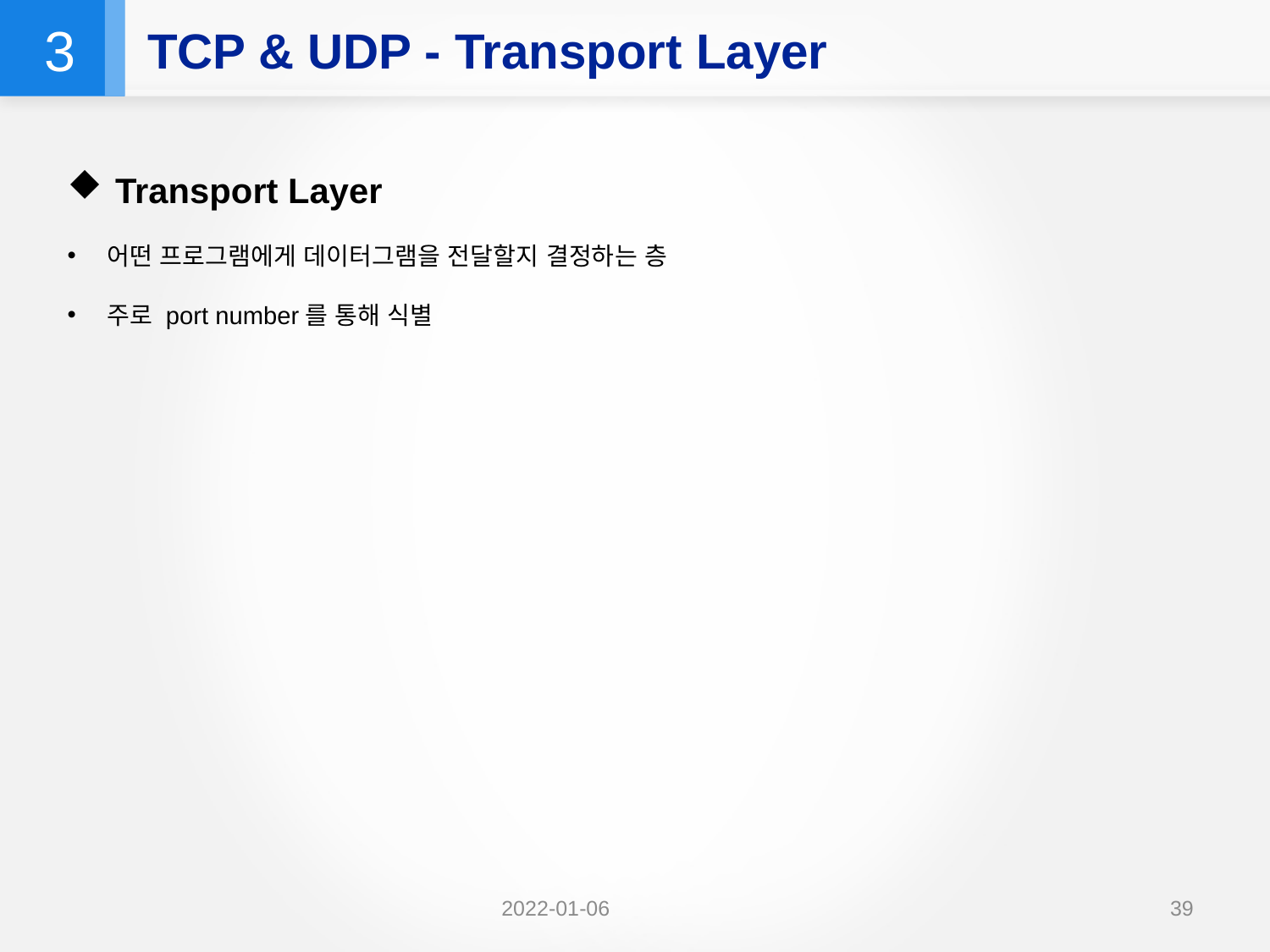

3
TCP & UDP - Transport Layer
Transport Layer
어떤 프로그램에게 데이터그램을 전달할지 결정하는 층
주로 port number를 통해 식별
2022-01-06
39